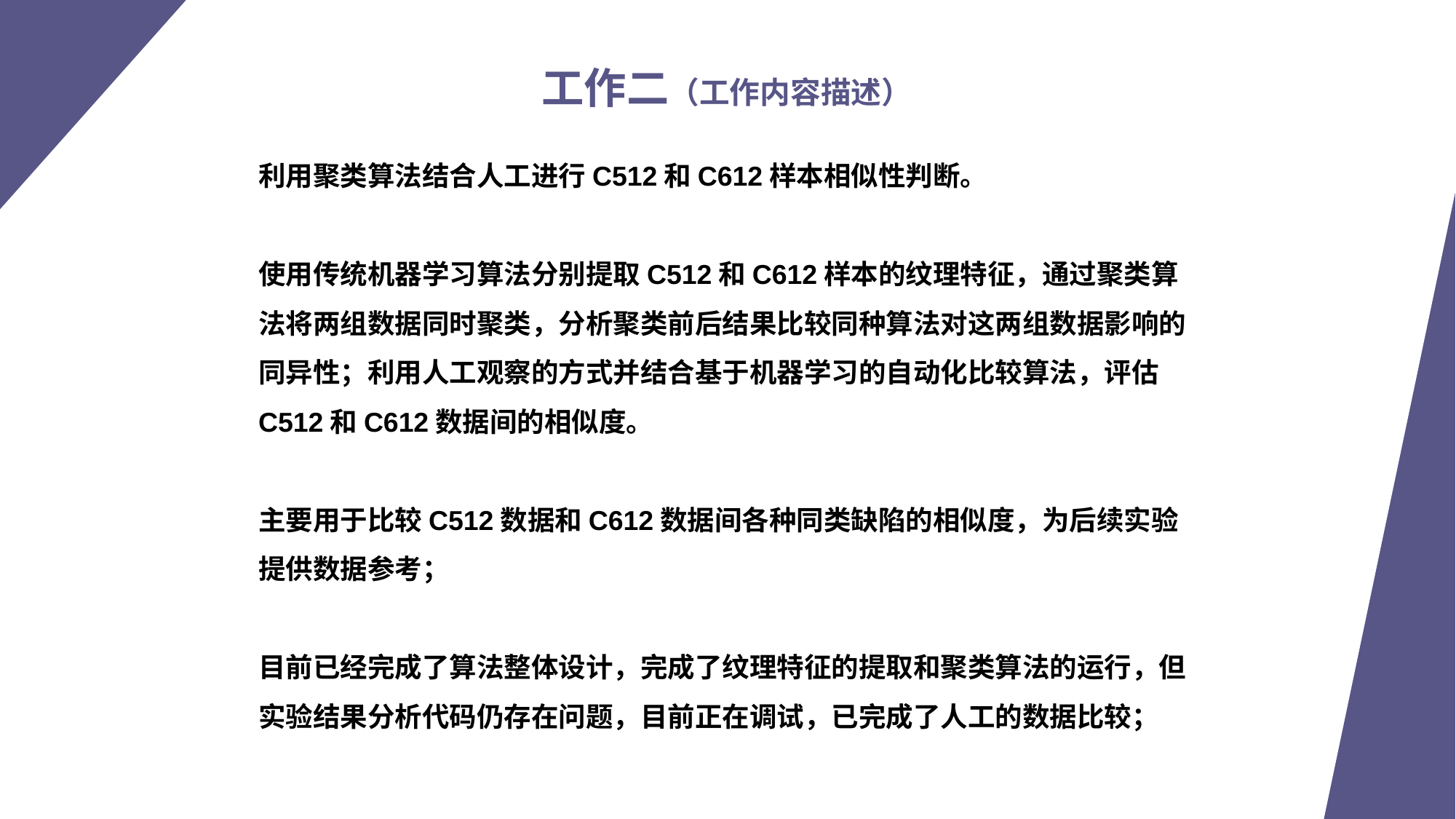

工作二（工作内容描述）
利用聚类算法结合人工进行C512和C612样本相似性判断。

使用传统机器学习算法分别提取C512和C612样本的纹理特征，通过聚类算法将两组数据同时聚类，分析聚类前后结果比较同种算法对这两组数据影响的同异性；利用人工观察的方式并结合基于机器学习的自动化比较算法，评估C512和C612数据间的相似度。

主要用于比较C512数据和C612数据间各种同类缺陷的相似度，为后续实验提供数据参考；

目前已经完成了算法整体设计，完成了纹理特征的提取和聚类算法的运行，但实验结果分析代码仍存在问题，目前正在调试，已完成了人工的数据比较；